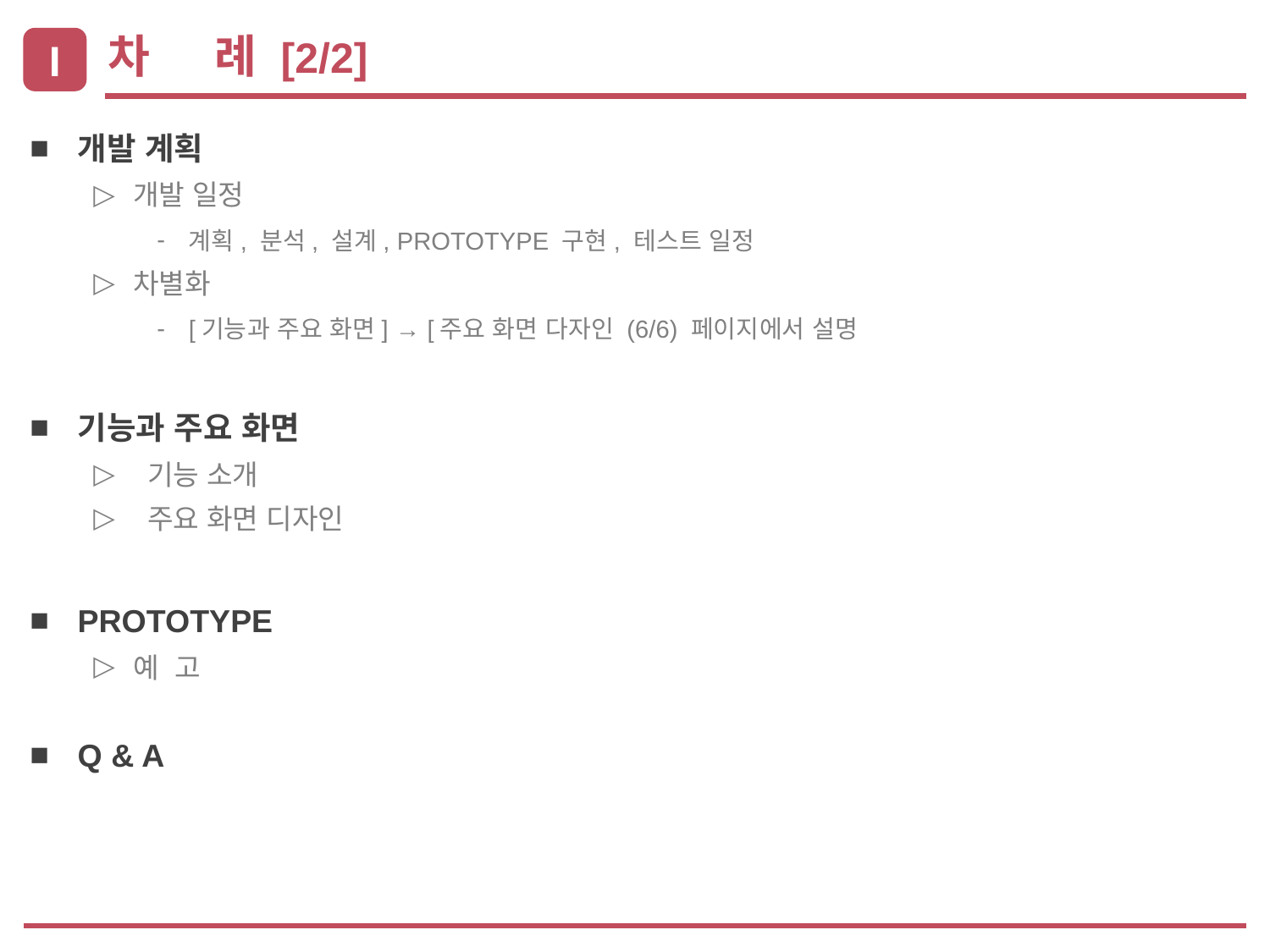

# 차     례 [2/2]
I
개발 계획
개발 일정
계획, 분석, 설계, PROTOTYPE 구현, 테스트 일정
차별화
[기능과 주요 화면] → [주요 화면 다자인 (6/6) 페이지에서 설명

기능과 주요 화면
 기능 소개
 주요 화면 디자인

PROTOTYPE
예  고

Q & A